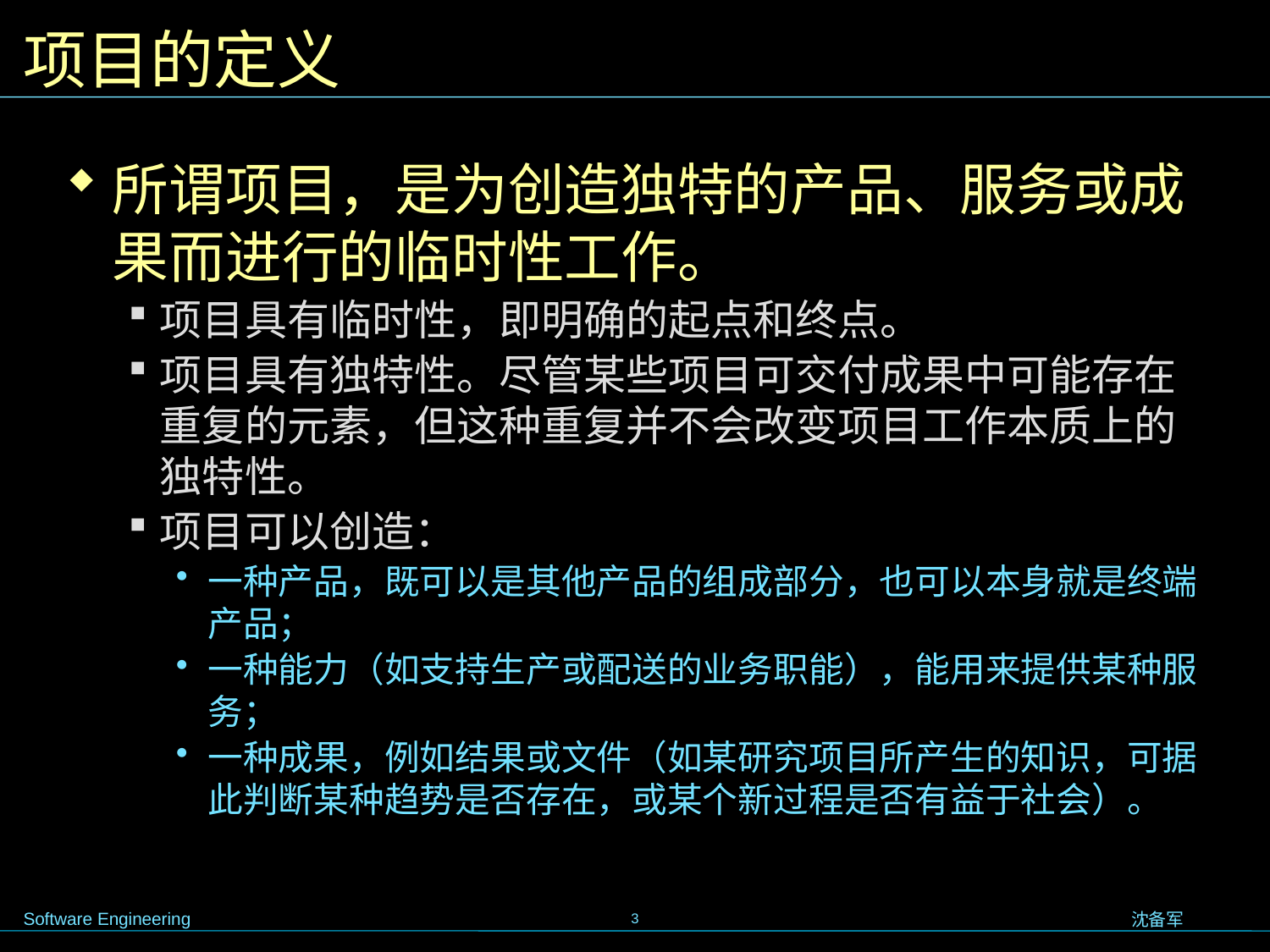

# 项目的定义
所谓项目，是为创造独特的产品、服务或成果而进行的临时性工作。
项目具有临时性，即明确的起点和终点。
项目具有独特性。尽管某些项目可交付成果中可能存在重复的元素，但这种重复并不会改变项目工作本质上的独特性。
项目可以创造：
一种产品，既可以是其他产品的组成部分，也可以本身就是终端产品；
一种能力（如支持生产或配送的业务职能），能用来提供某种服务；
一种成果，例如结果或文件（如某研究项目所产生的知识，可据此判断某种趋势是否存在，或某个新过程是否有益于社会）。